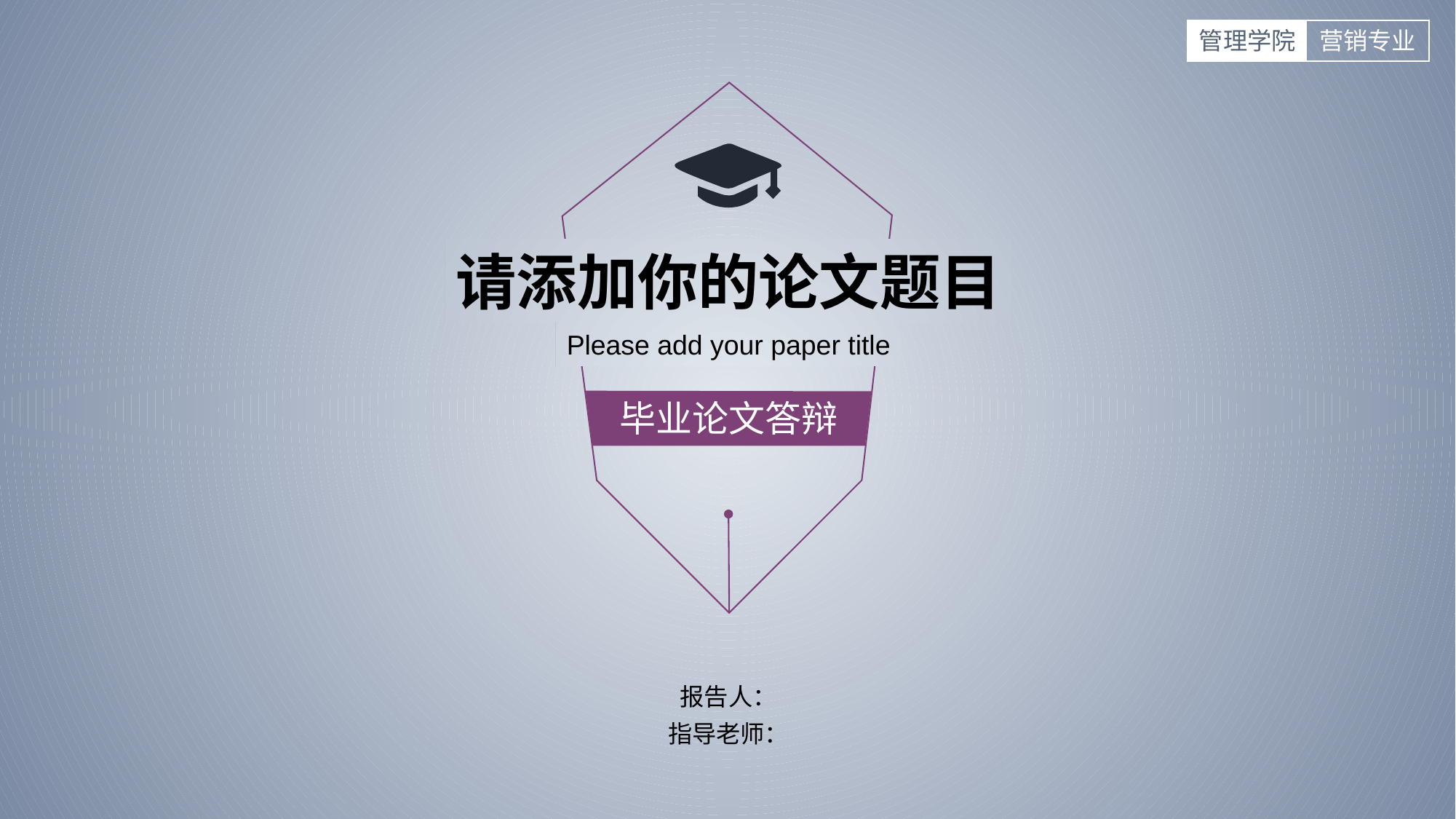

管理学院

营销专业

请添加你的论文题目
Please add your paper title
毕业论文答辩

报告人：
指导老师：